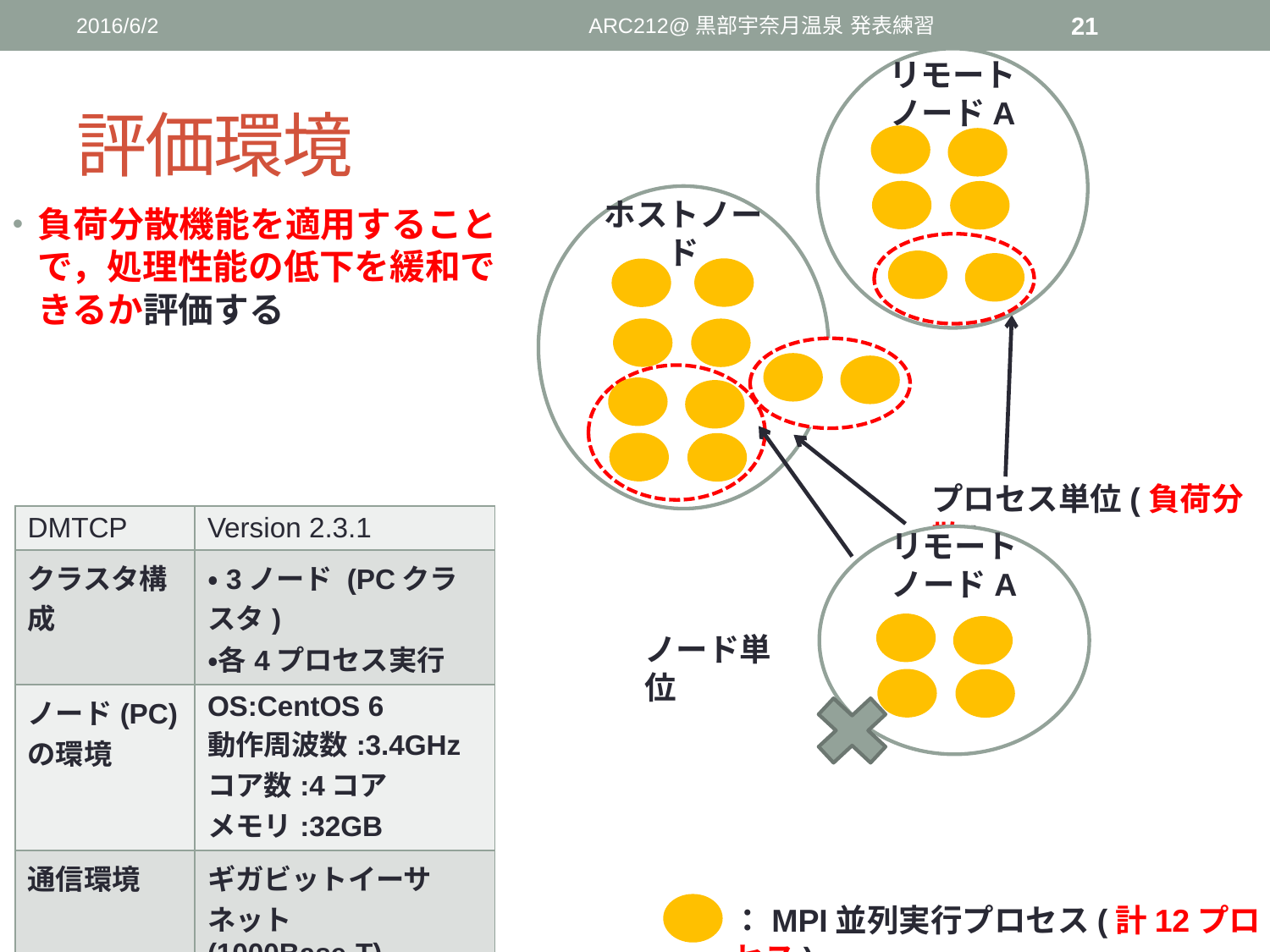

2016/6/2
ARC212@黒部宇奈月温泉 発表練習
21
リモート
ノードA

# 評価環境

ホストノード

負荷分散機能を適用することで，処理性能の低下を緩和できるか評価する

プロセス単位(負荷分散)
| DMTCP | Version 2.3.1 |
| --- | --- |
| クラスタ構成 | ・3ノード (PCクラスタ) ・各4プロセス実行 |
| ノード(PC)の環境 | OS:CentOS 6 動作周波数:3.4GHz コア数:4コア メモリ:32GB |
| 通信環境 | ギガビットイーサネット (1000Base-T) |
リモート
ノードA

ノード単位

：MPI並列実行プロセス(計12プロセス)